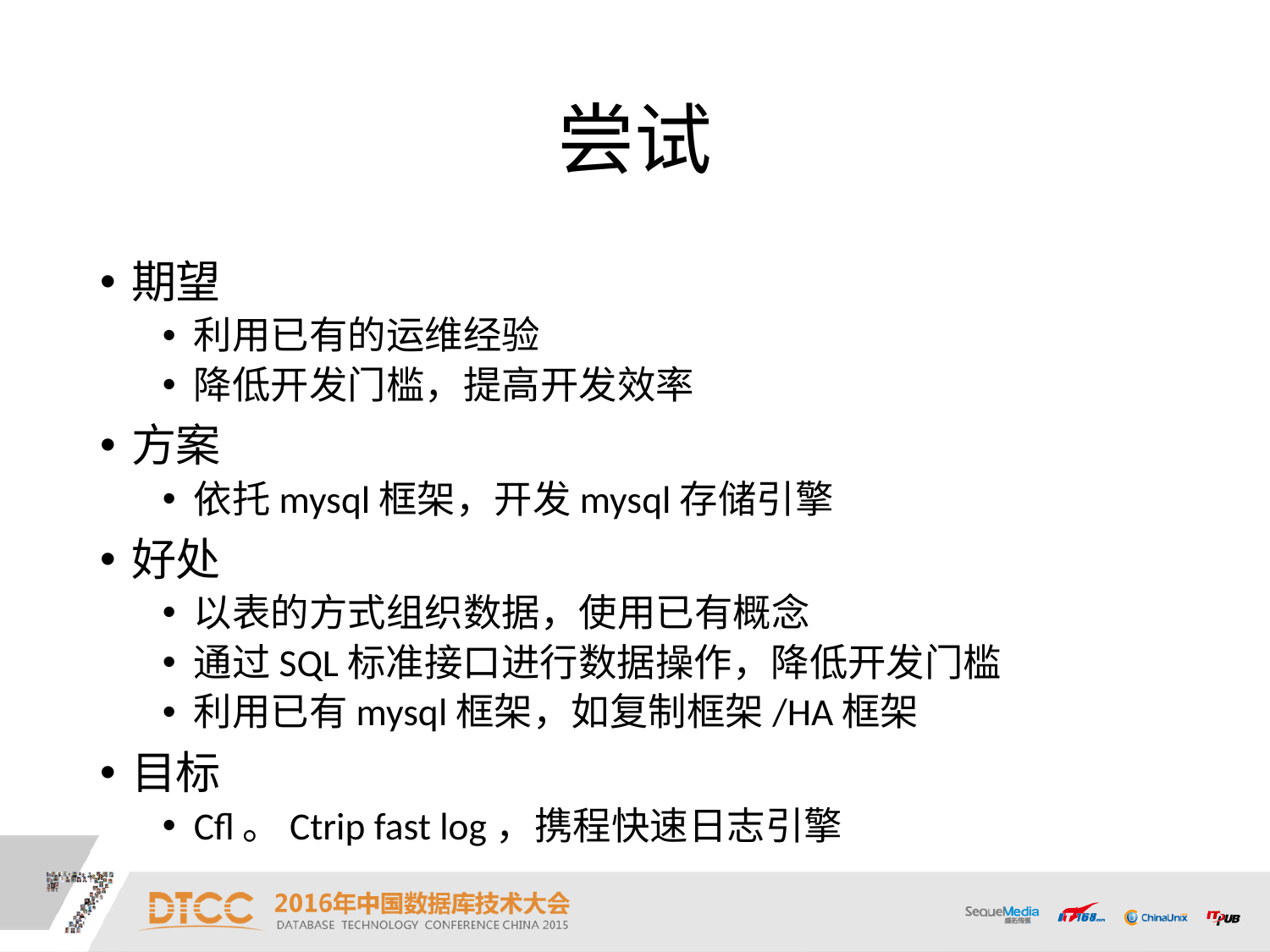

# 尝试
期望
利用已有的运维经验
降低开发门槛，提高开发效率
方案
依托mysql框架，开发mysql存储引擎
好处
以表的方式组织数据，使用已有概念
通过SQL标准接口进行数据操作，降低开发门槛
利用已有mysql框架，如复制框架/HA框架
目标
Cfl。Ctrip fast log，携程快速日志引擎